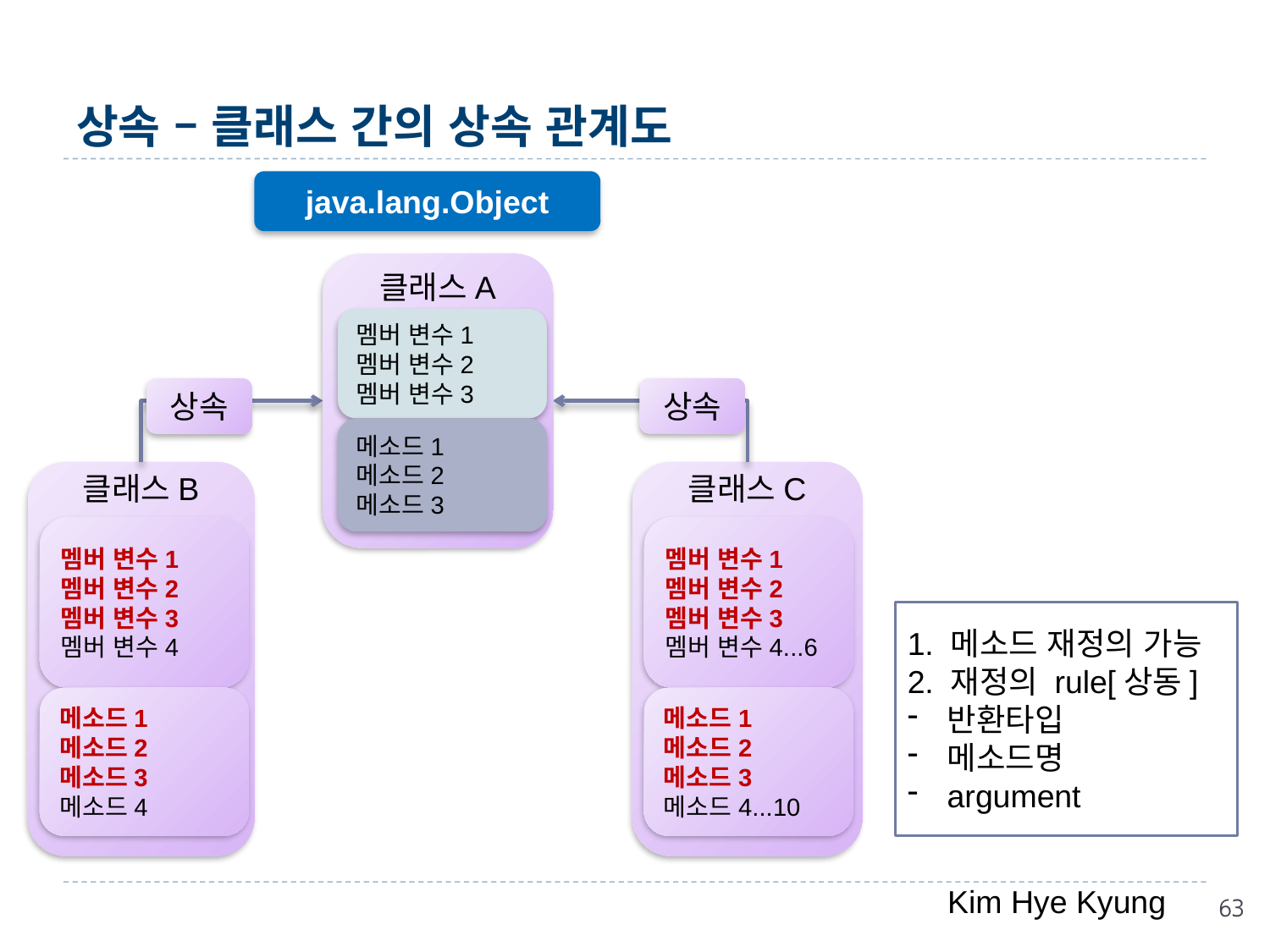

# 상속 – 클래스 간의 상속 관계도
java.lang.Object
클래스A

멤버 변수1
멤버 변수2
멤버 변수3
상속
상속
메소드1
메소드2
메소드3
클래스B

클래스C

멤버 변수1
멤버 변수2
멤버 변수3
멤버 변수4...6
멤버 변수1
멤버 변수2
멤버 변수3
멤버 변수4
1. 메소드 재정의 가능
2. 재정의 rule[상동]
반환타입
메소드명
argument
메소드1
메소드2
메소드3
메소드4...10
메소드1
메소드2
메소드3
메소드4
63